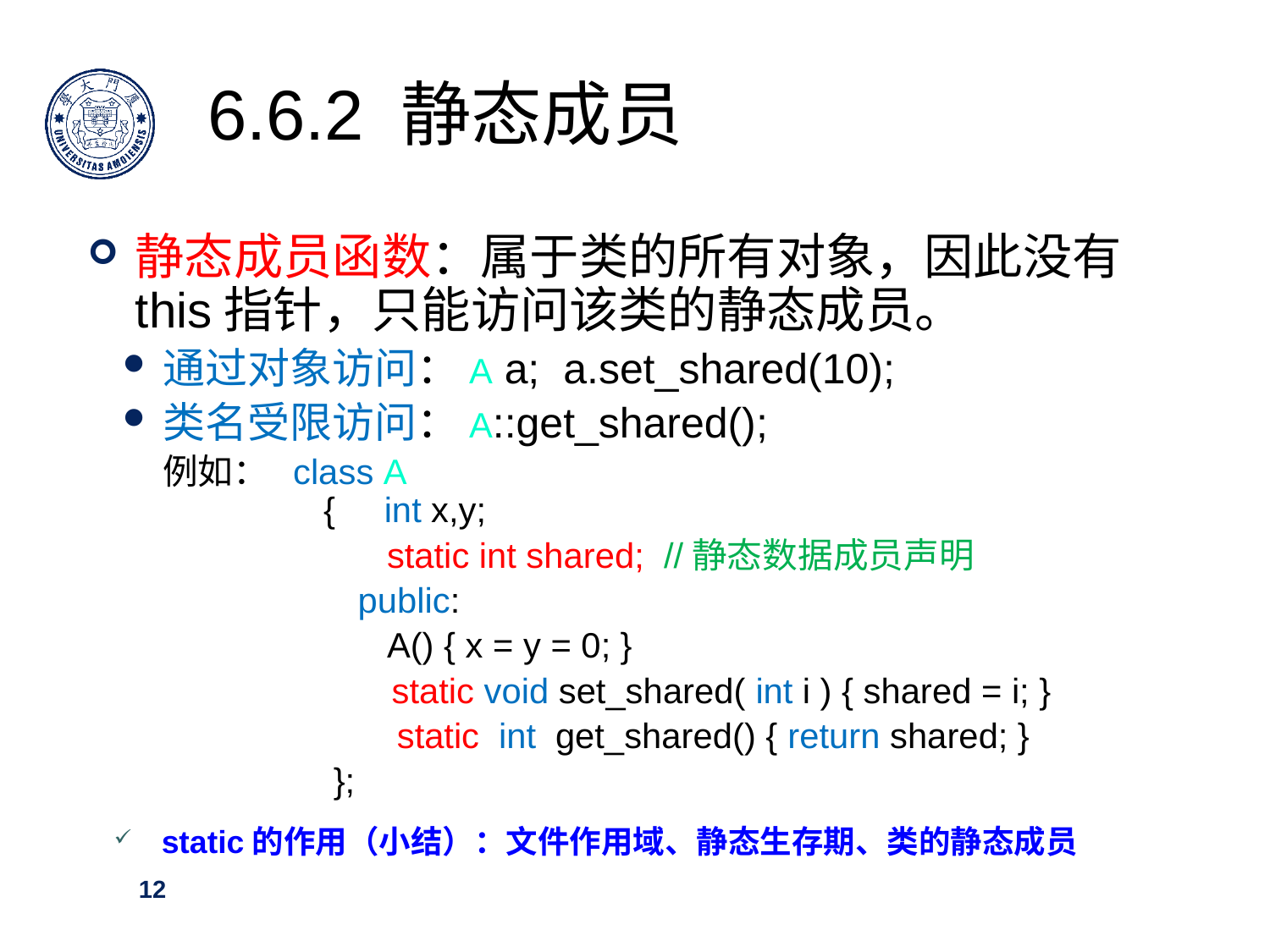

6.6.2 静态成员
静态成员函数：属于类的所有对象，因此没有this指针，只能访问该类的静态成员。
通过对象访问：A a;  a.set_shared(10);
类名受限访问：A::get_shared();
    例如：  class A
            {     int x,y;
	            static int shared;  //静态数据成员声明
	         public:
	            A() { x = y = 0; }
                   static void set_shared( int i ) { shared = i; }
	             static  int  get_shared() { return shared; }
             };

static的作用（小结）：文件作用域、静态生存期、类的静态成员
12